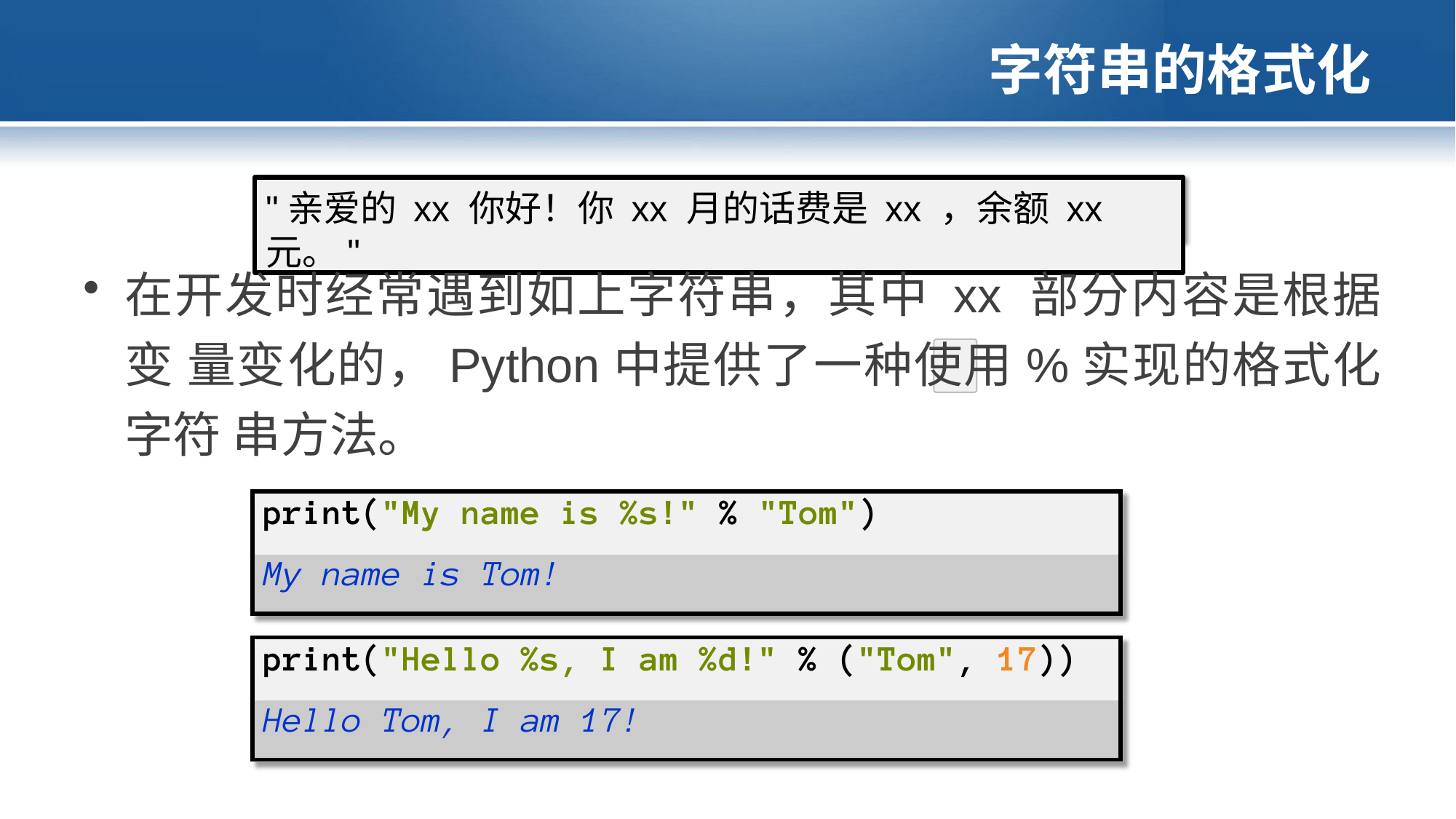

# 字符串的格式化

"亲爱的 xx 你好！你 xx 月的话费是 xx ，余额 xx 元。"
在开发时经常遇到如上字符串，其中 xx 部分内容是根据变 量变化的，Python中提供了一种使用%实现的格式化字符 串方法。

| print("My name is %s!" % "Tom") |
| --- |
| My name is Tom! |

| print("Hello %s, I am %d!" % ("Tom", 17)) |
| --- |
| Hello Tom, I am 17! |